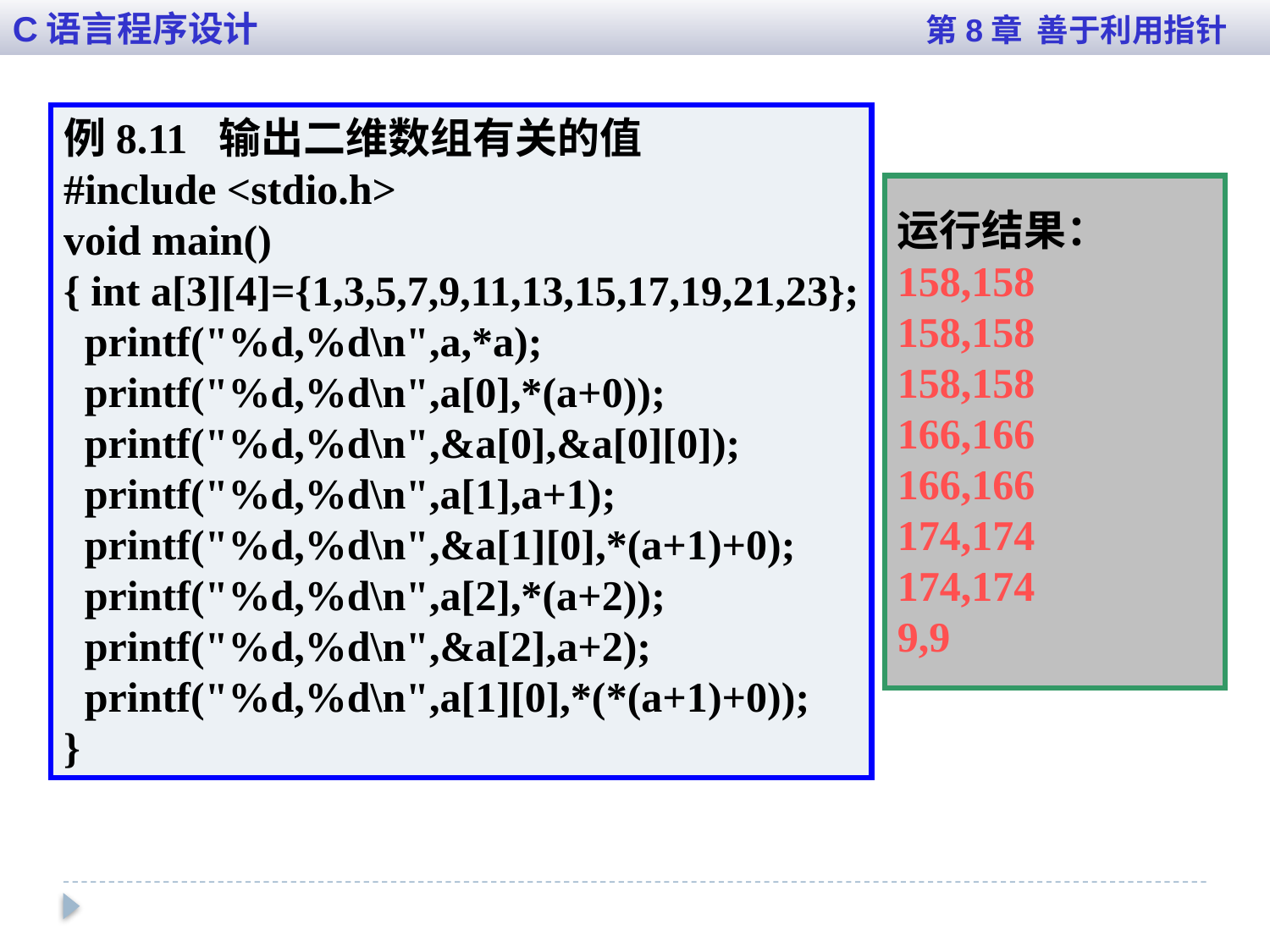

C语言程序设计                                                                                   第8章  善于利用指针
例8.11  输出二维数组有关的值
#include <stdio.h>
void main()
{ int a[3][4]={1,3,5,7,9,11,13,15,17,19,21,23};
  printf("%d,%d\n",a,*a);
  printf("%d,%d\n",a[0],*(a+0));
  printf("%d,%d\n",&a[0],&a[0][0]);
  printf("%d,%d\n",a[1],a+1);
  printf("%d,%d\n",&a[1][0],*(a+1)+0);
  printf("%d,%d\n",a[2],*(a+2));
  printf("%d,%d\n",&a[2],a+2);
  printf("%d,%d\n",a[1][0],*(*(a+1)+0));
}
运行结果：
158,158
158,158
158,158
166,166
166,166
174,174
174,174
9,9